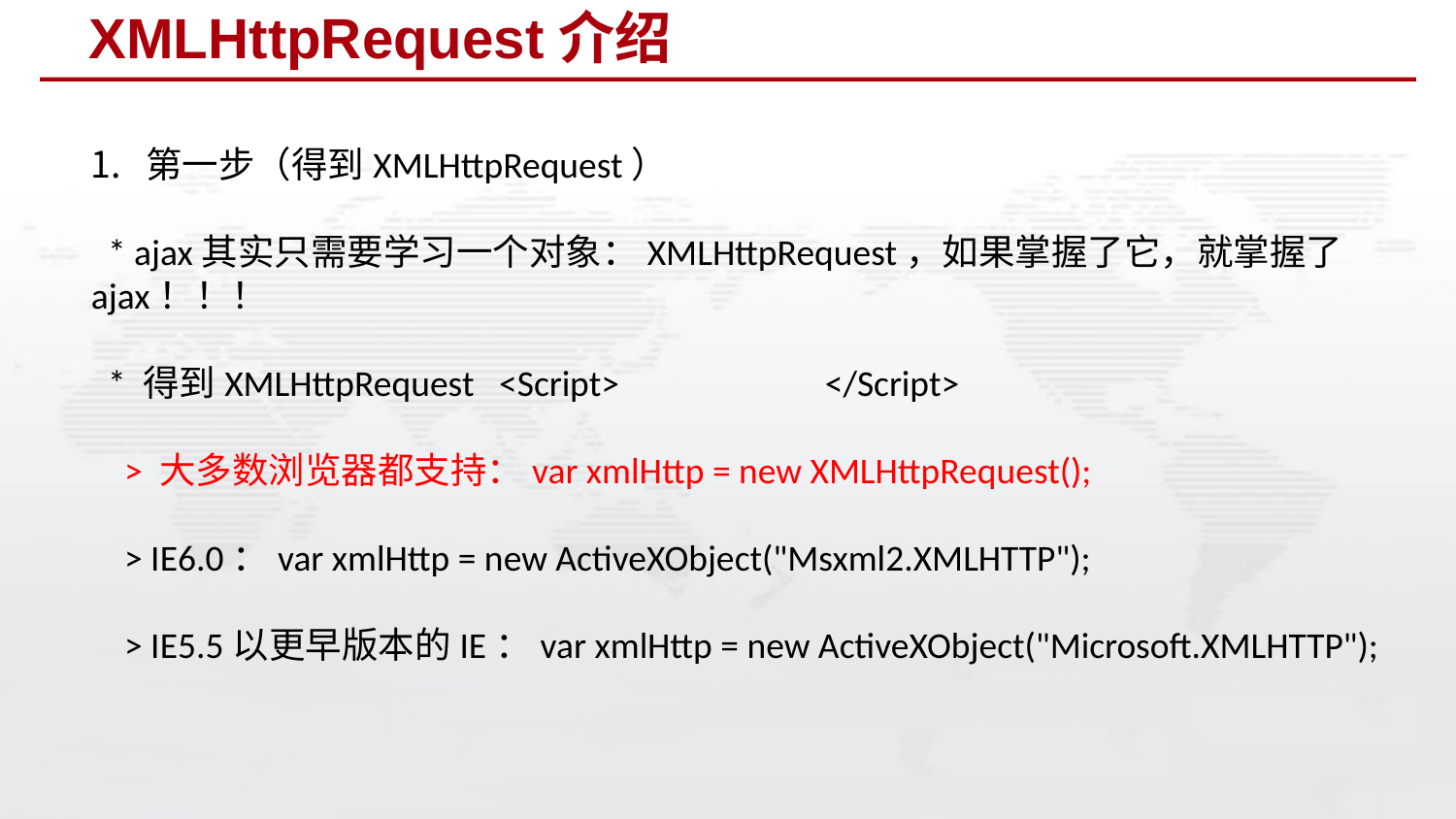

# XMLHttpRequest介绍
第一步（得到XMLHttpRequest）

  * ajax其实只需要学习一个对象：XMLHttpRequest，如果掌握了它，就掌握了ajax！！！

  * 得到XMLHttpRequest   <Script>                         </Script>

    > 大多数浏览器都支持：var xmlHttp = new XMLHttpRequest();

    > IE6.0：var xmlHttp = new ActiveXObject("Msxml2.XMLHTTP");

    > IE5.5以更早版本的IE：var xmlHttp = new ActiveXObject("Microsoft.XMLHTTP");